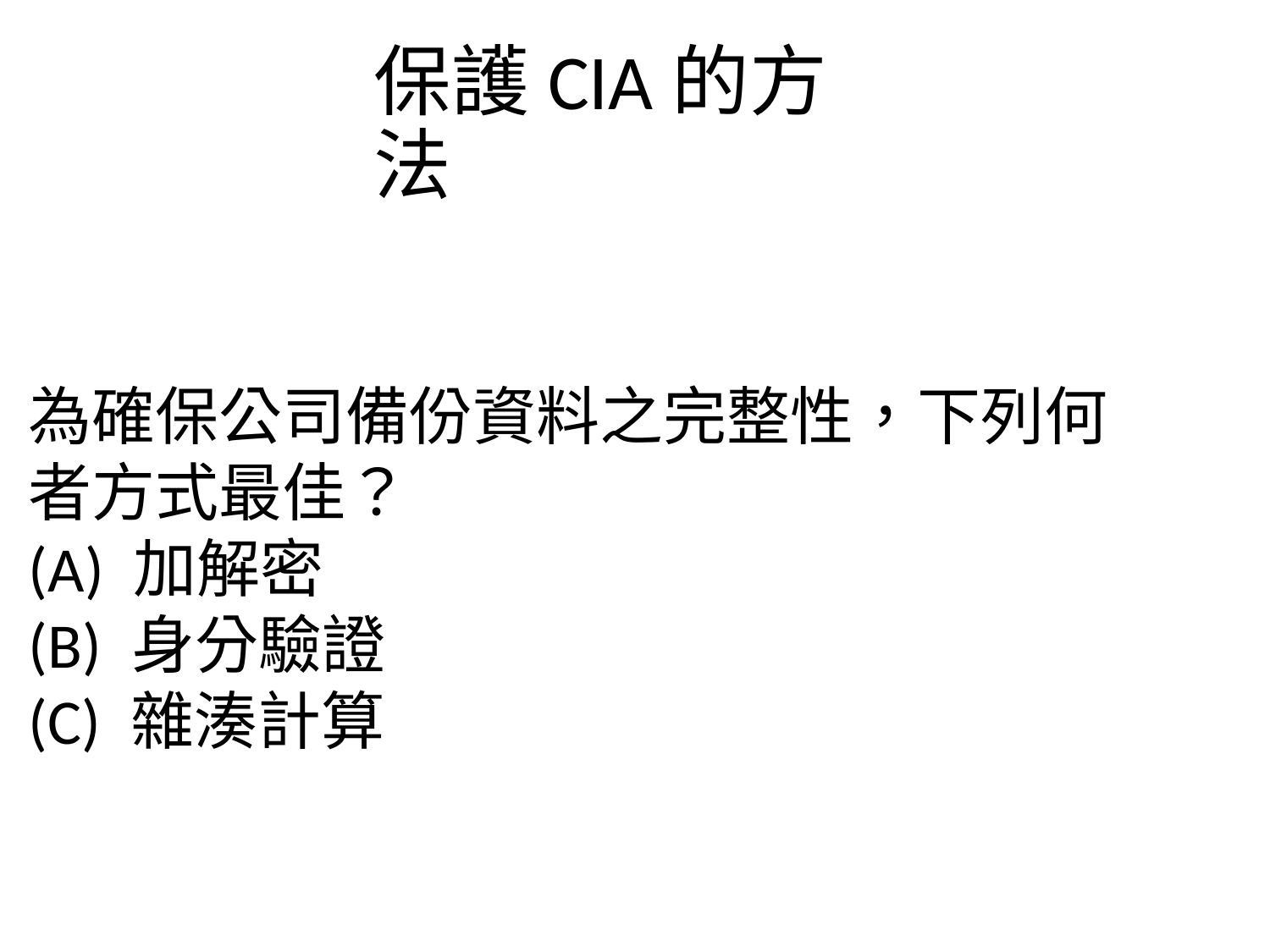

# 保護CIA的方法
為確保公司備份資料之完整性，下列何者方式最佳？
(A) 加解密
(B) 身分驗證
(C) 雜湊計算